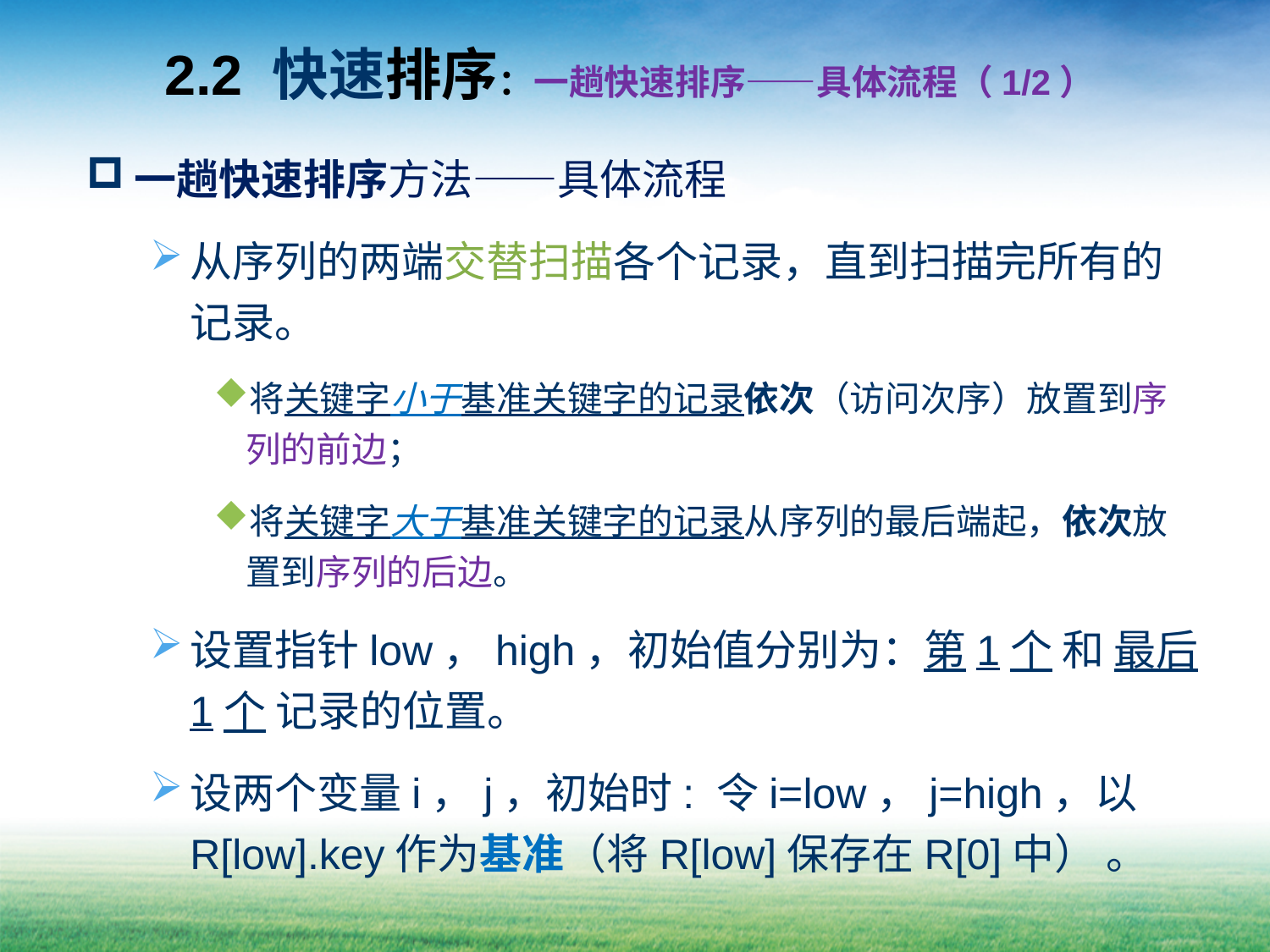

# 2.2 快速排序：一趟快速排序——具体流程（1/2）
一趟快速排序方法——具体流程
从序列的两端交替扫描各个记录，直到扫描完所有的记录。
将关键字小于基准关键字的记录依次（访问次序）放置到序列的前边；
将关键字大于基准关键字的记录从序列的最后端起，依次放置到序列的后边。
设置指针low，high，初始值分别为：第1个 和 最后1个 记录的位置。
设两个变量i，j，初始时: 令i=low，j=high，以R[low].key作为基准（将R[low]保存在R[0]中） 。